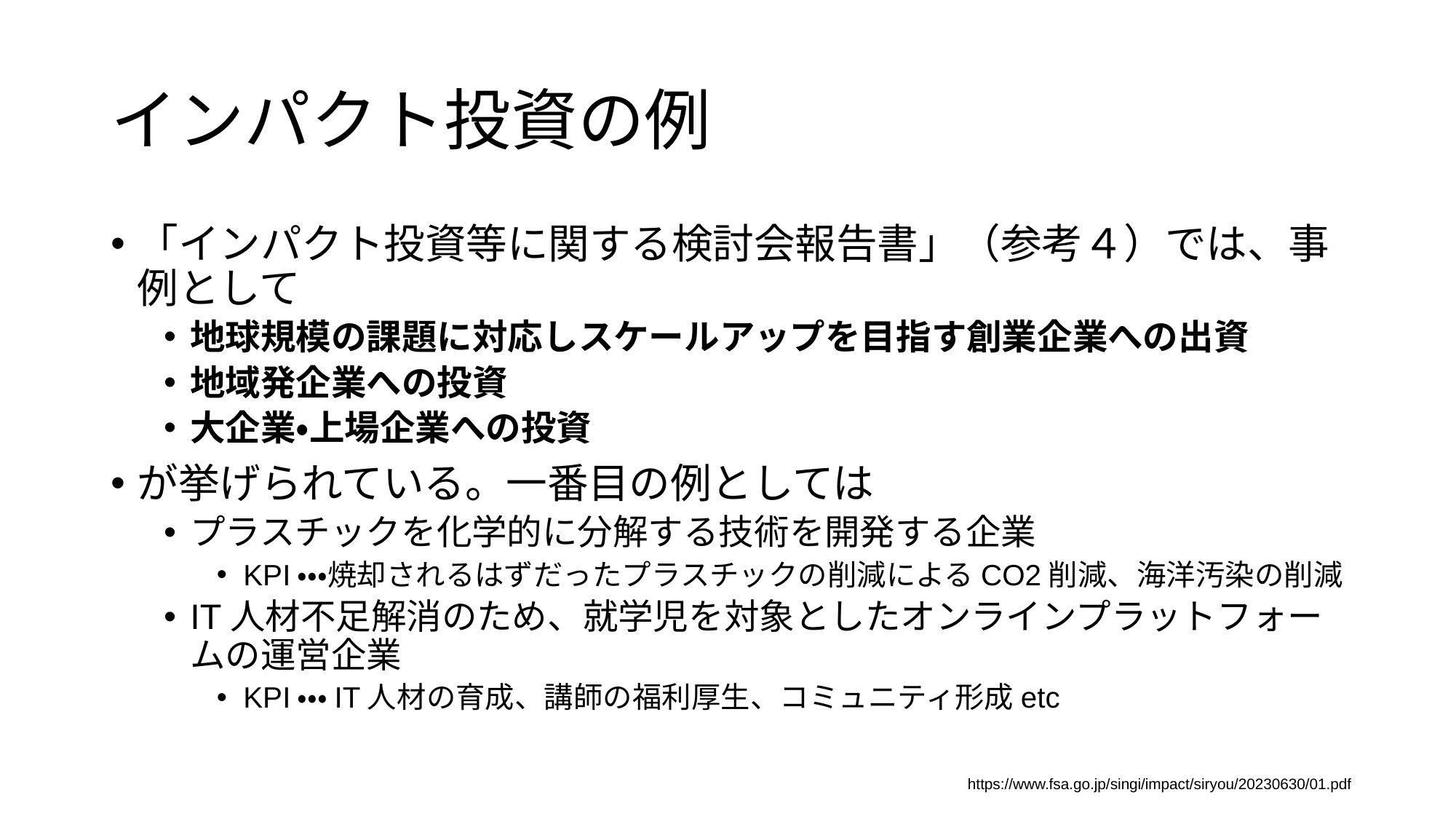

# インパクト投資の例
「インパクト投資等に関する検討会報告書」（参考４）では、事例として
地球規模の課題に対応しスケールアップを目指す創業企業への出資
地域発企業への投資
大企業・上場企業への投資
が挙げられている。一番目の例としては
プラスチックを化学的に分解する技術を開発する企業
KPI・・・焼却されるはずだったプラスチックの削減によるCO2削減、海洋汚染の削減
IT人材不足解消のため、就学児を対象としたオンラインプラットフォームの運営企業
KPI・・・IT人材の育成、講師の福利厚生、コミュニティ形成etc

https://www.fsa.go.jp/singi/impact/siryou/20230630/01.pdf